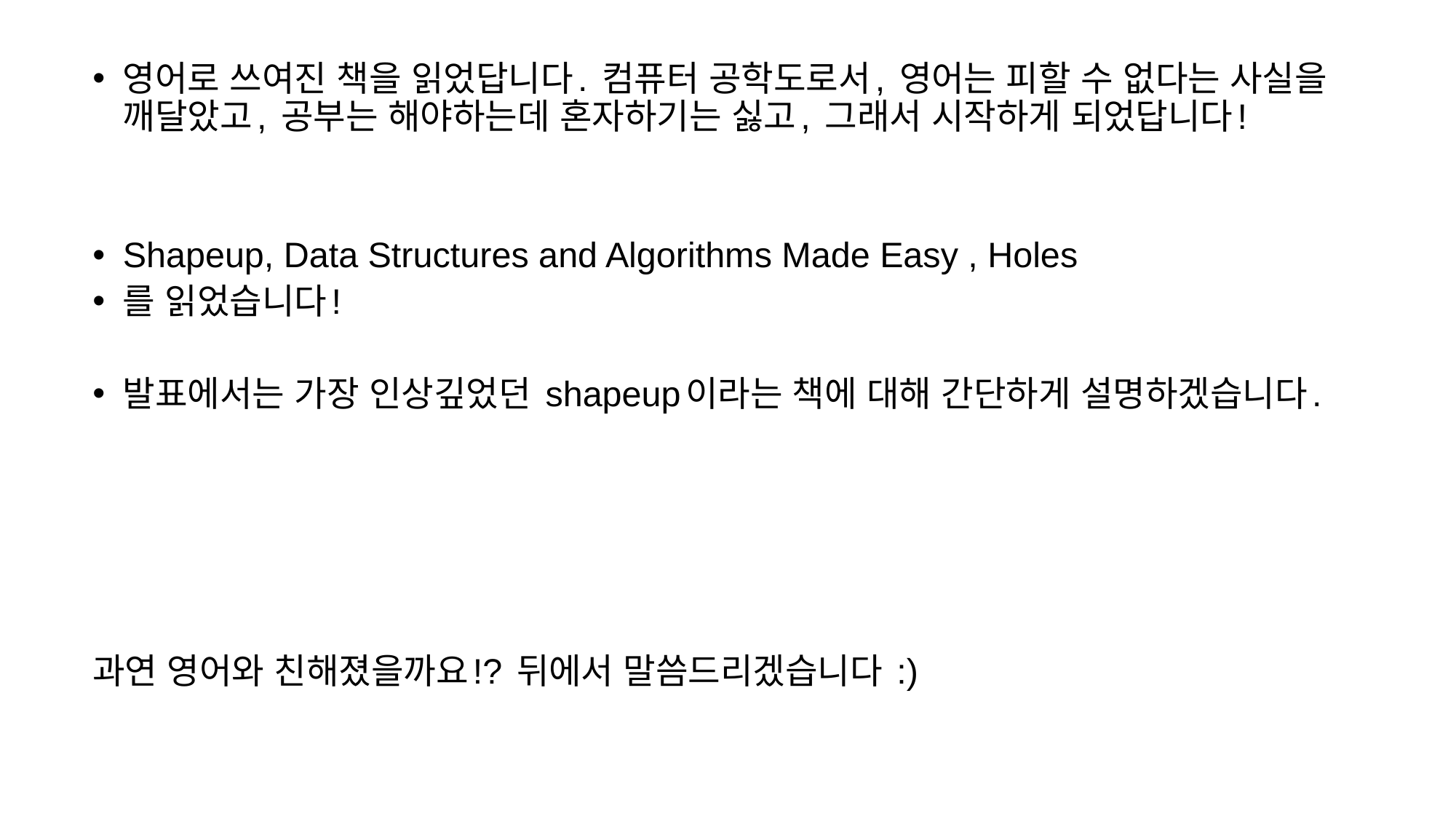

영어로 쓰여진 책을 읽었답니다. 컴퓨터 공학도로서, 영어는 피할 수 없다는 사실을 깨달았고, 공부는 해야하는데 혼자하기는 싫고, 그래서 시작하게 되었답니다!

Shapeup, Data Structures and Algorithms Made Easy , Holes
를 읽었습니다!

발표에서는 가장 인상깊었던 shapeup이라는 책에 대해 간단하게 설명하겠습니다.

과연 영어와 친해졌을까요!? 뒤에서 말씀드리겠습니다 :)